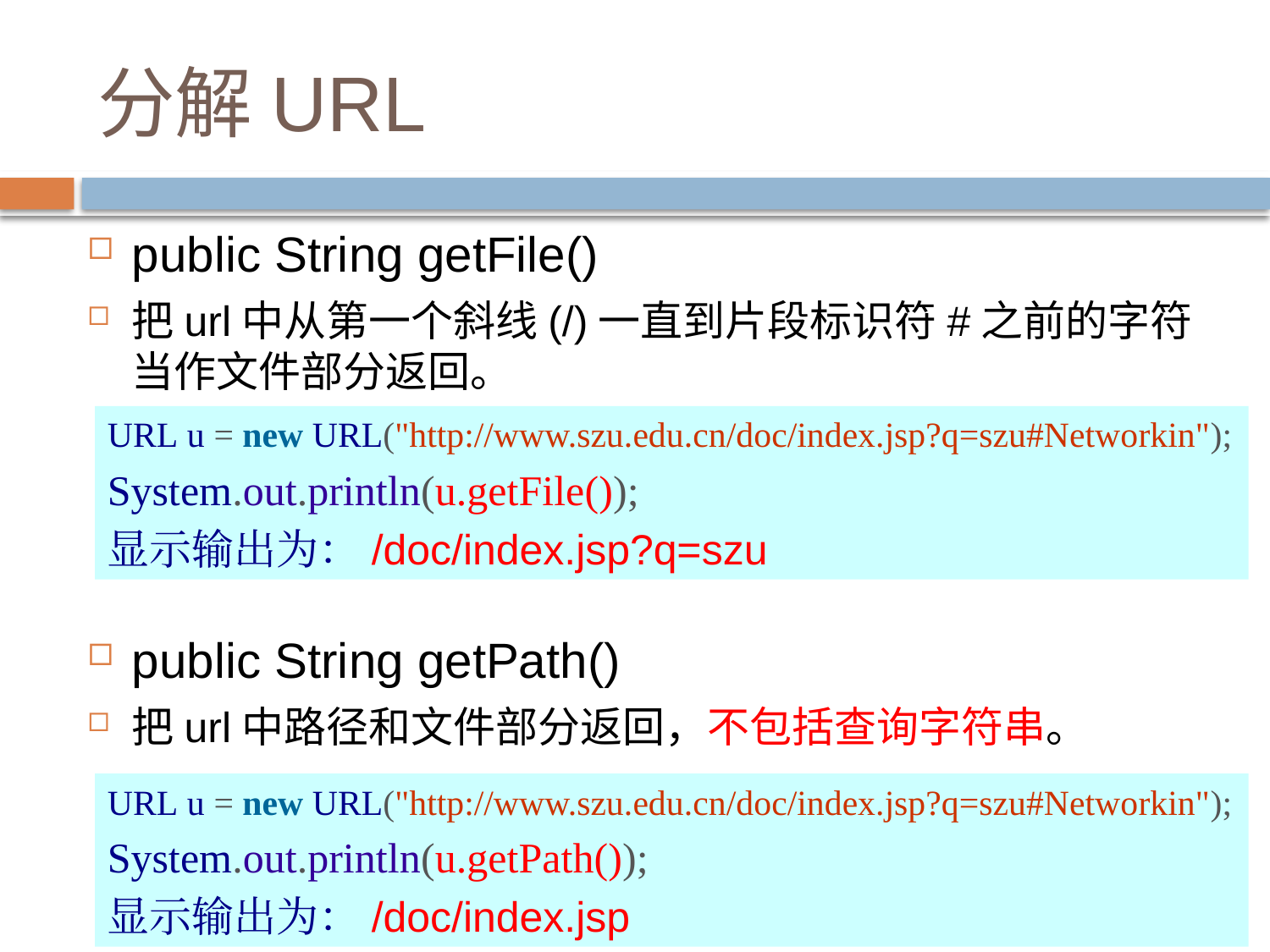

# 分解URL

public String getFile()
把url中从第一个斜线(/)一直到片段标识符#之前的字符当作文件部分返回。

public String getPath()
把url中路径和文件部分返回，不包括查询字符串。
URL u = new URL("http://www.szu.edu.cn/doc/index.jsp?q=szu#Networkin");
System.out.println(u.getFile());
显示输出为：/doc/index.jsp?q=szu
URL u = new URL("http://www.szu.edu.cn/doc/index.jsp?q=szu#Networkin");
System.out.println(u.getPath());
显示输出为：/doc/index.jsp